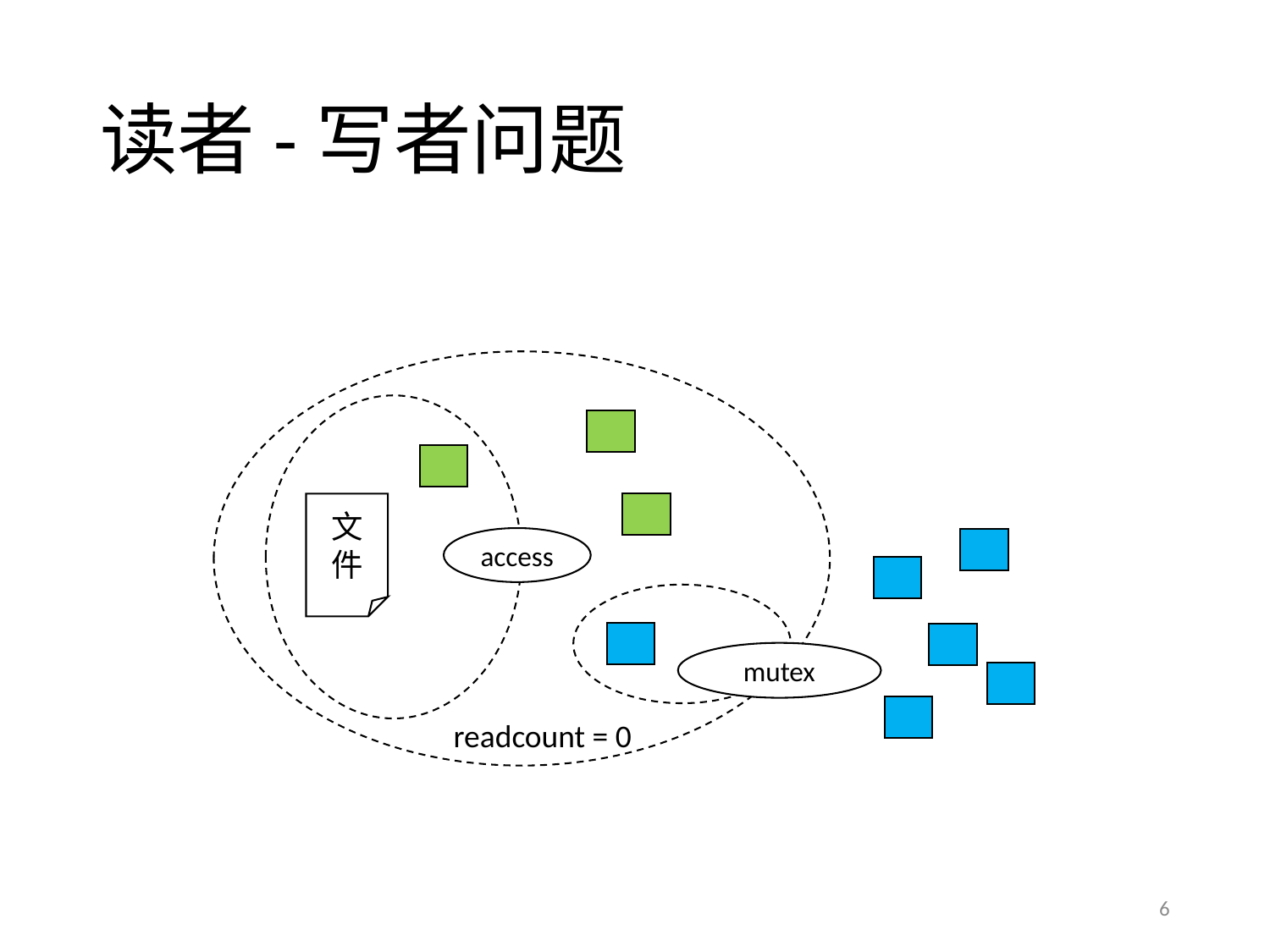

# 读者-写者问题

文件

access

mutex

readcount = 0
6